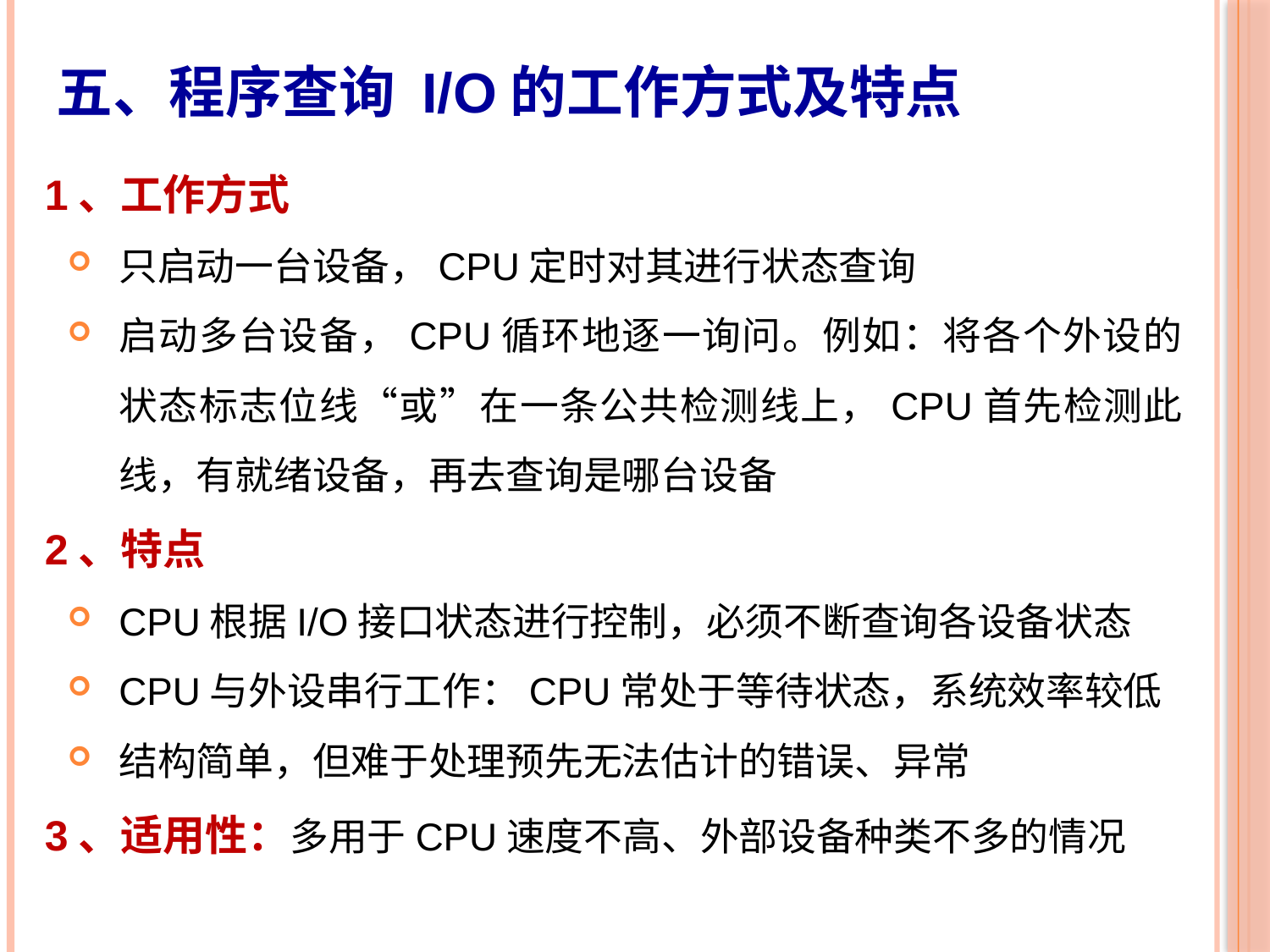

五、程序查询 I/O的工作方式及特点
1、工作方式
只启动一台设备，CPU定时对其进行状态查询
启动多台设备，CPU循环地逐一询问。例如：将各个外设的状态标志位线“或”在一条公共检测线上，CPU首先检测此线，有就绪设备，再去查询是哪台设备
2、特点
CPU根据I/O接口状态进行控制，必须不断查询各设备状态
CPU与外设串行工作：CPU常处于等待状态，系统效率较低
结构简单，但难于处理预先无法估计的错误、异常
3、适用性：多用于CPU速度不高、外部设备种类不多的情况